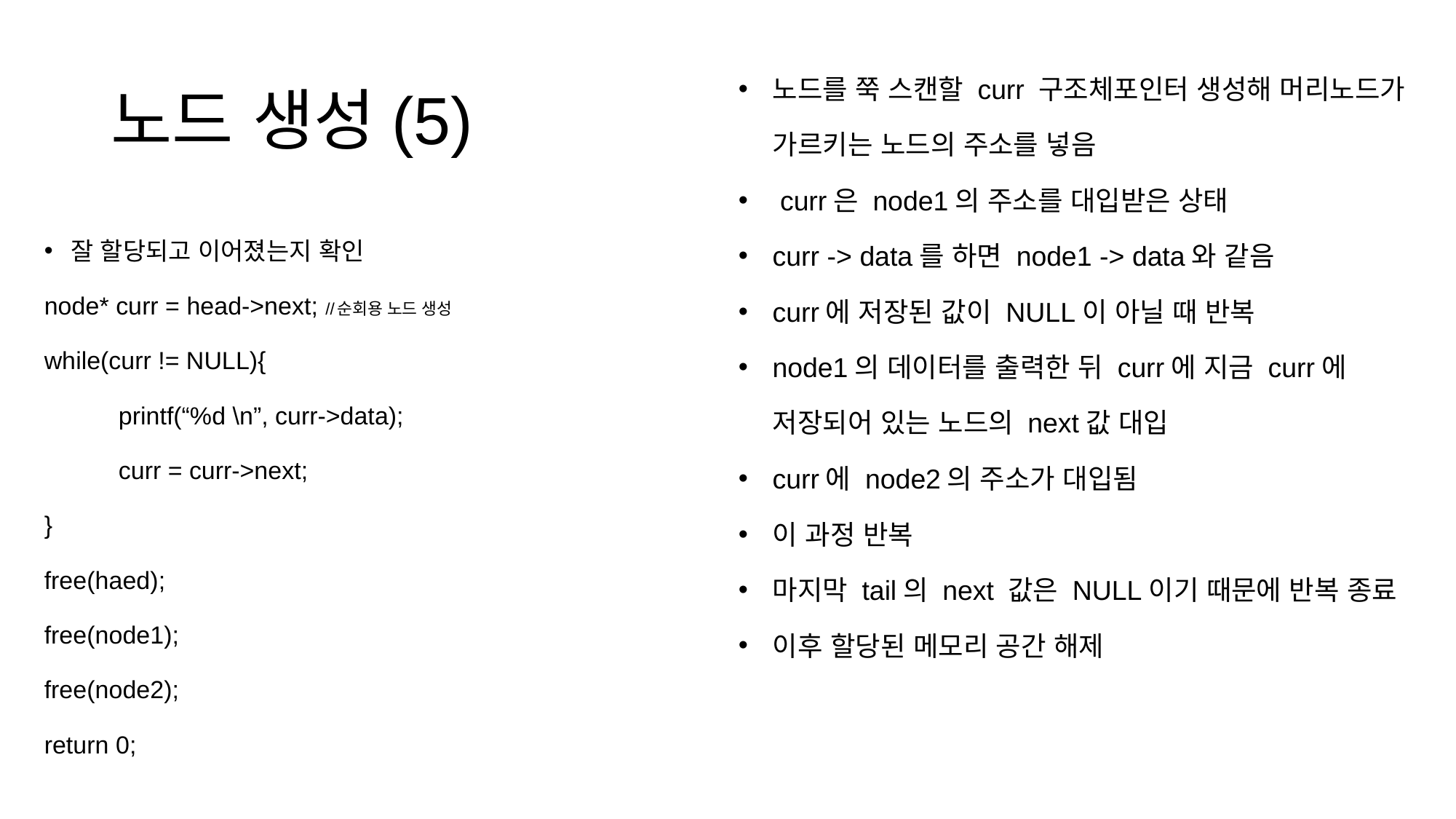

# 노드 생성(5)
노드를 쭉 스캔할 curr 구조체포인터 생성해 머리노드가 가르키는 노드의 주소를 넣음
 curr은 node1의 주소를 대입받은 상태
curr -> data를 하면 node1 -> data와 같음
curr에 저장된 값이 NULL이 아닐 때 반복
node1의 데이터를 출력한 뒤 curr에 지금 curr에 저장되어 있는 노드의 next값 대입
curr에 node2의 주소가 대입됨
이 과정 반복
마지막 tail의 next 값은 NULL이기 때문에 반복 종료
이후 할당된 메모리 공간 해제
잘 할당되고 이어졌는지 확인
node* curr = head->next; //순회용 노드 생성
while(curr != NULL){
	printf(“%d \n”, curr->data);
	curr = curr->next;
}
free(haed);
free(node1);
free(node2);
return 0;